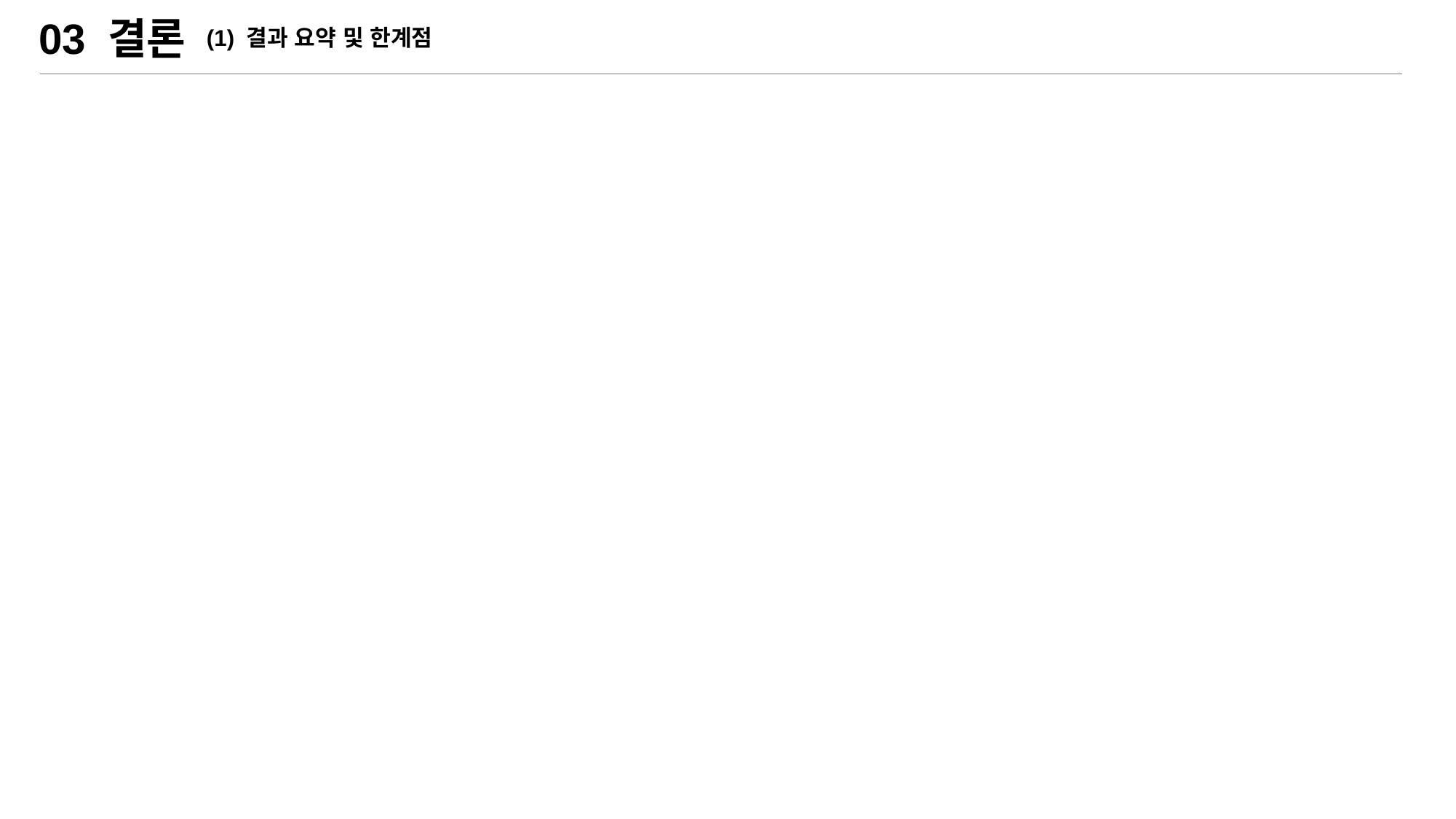

03 결론
(1) 결과 요약 및 한계점